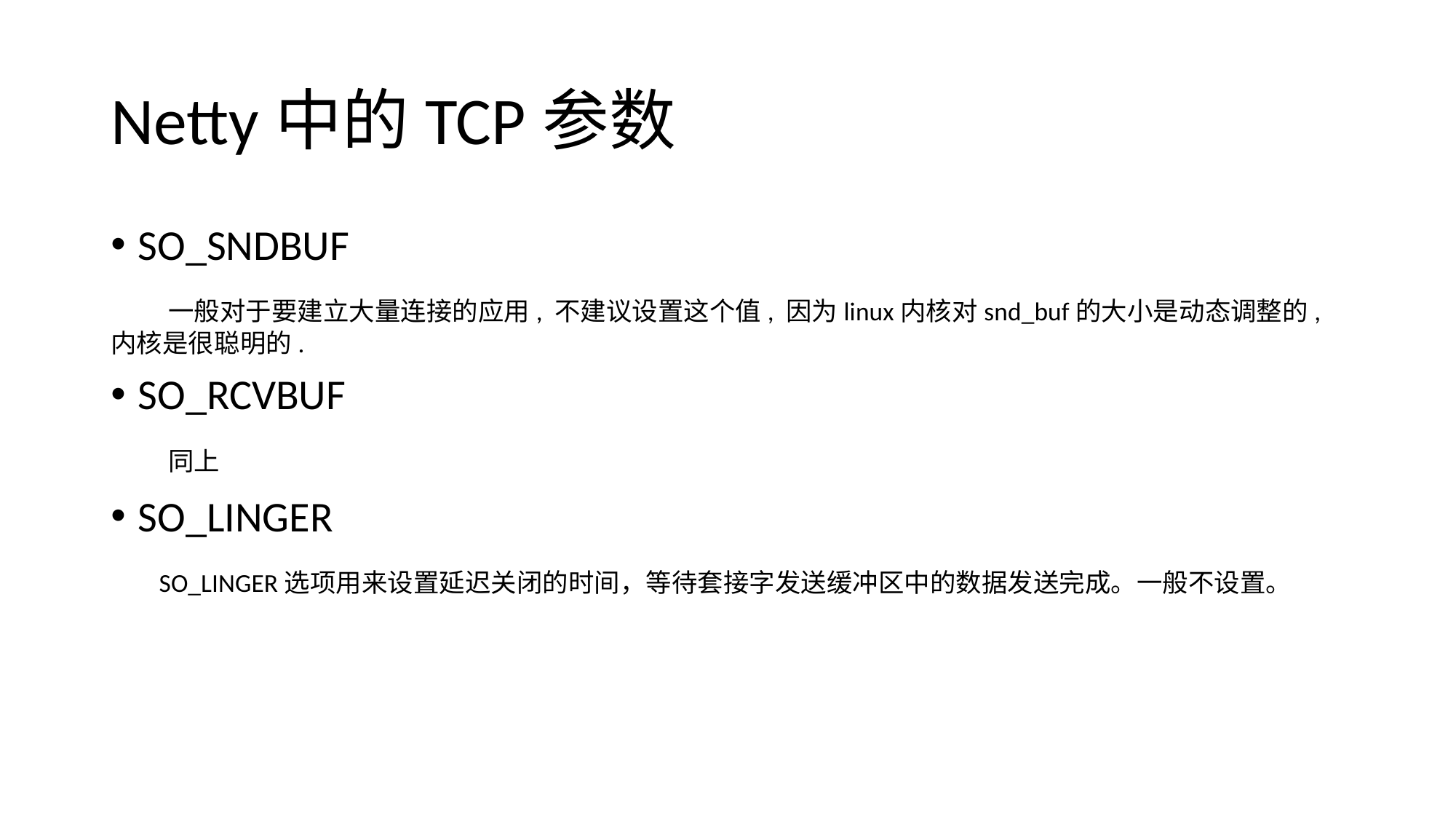

# Netty中的TCP参数
SO_SNDBUF
     一般对于要建立大量连接的应用, 不建议设置这个值, 因为linux内核对snd_buf的大小是动态调整的, 内核是很聪明的.
SO_RCVBUF
     同上
SO_LINGER
     SO_LINGER选项用来设置延迟关闭的时间，等待套接字发送缓冲区中的数据发送完成。一般不设置。